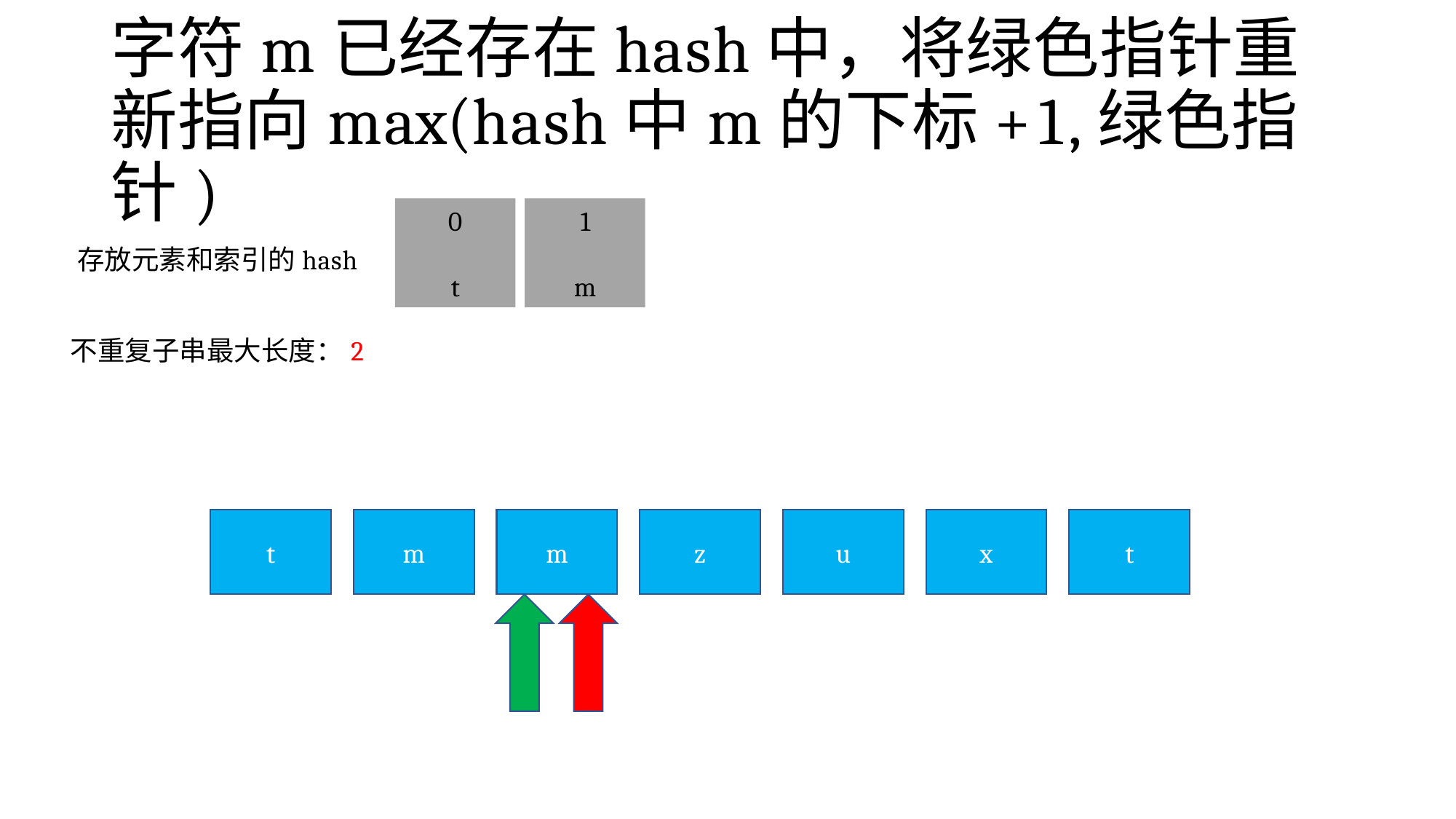

# 字符m已经存在hash中，将绿色指针重新指向max(hash中m的下标+1,绿色指针)
0

t
1

m
存放元素和索引的hash
不重复子串最大长度：2
m
z
u
x
t
t
m